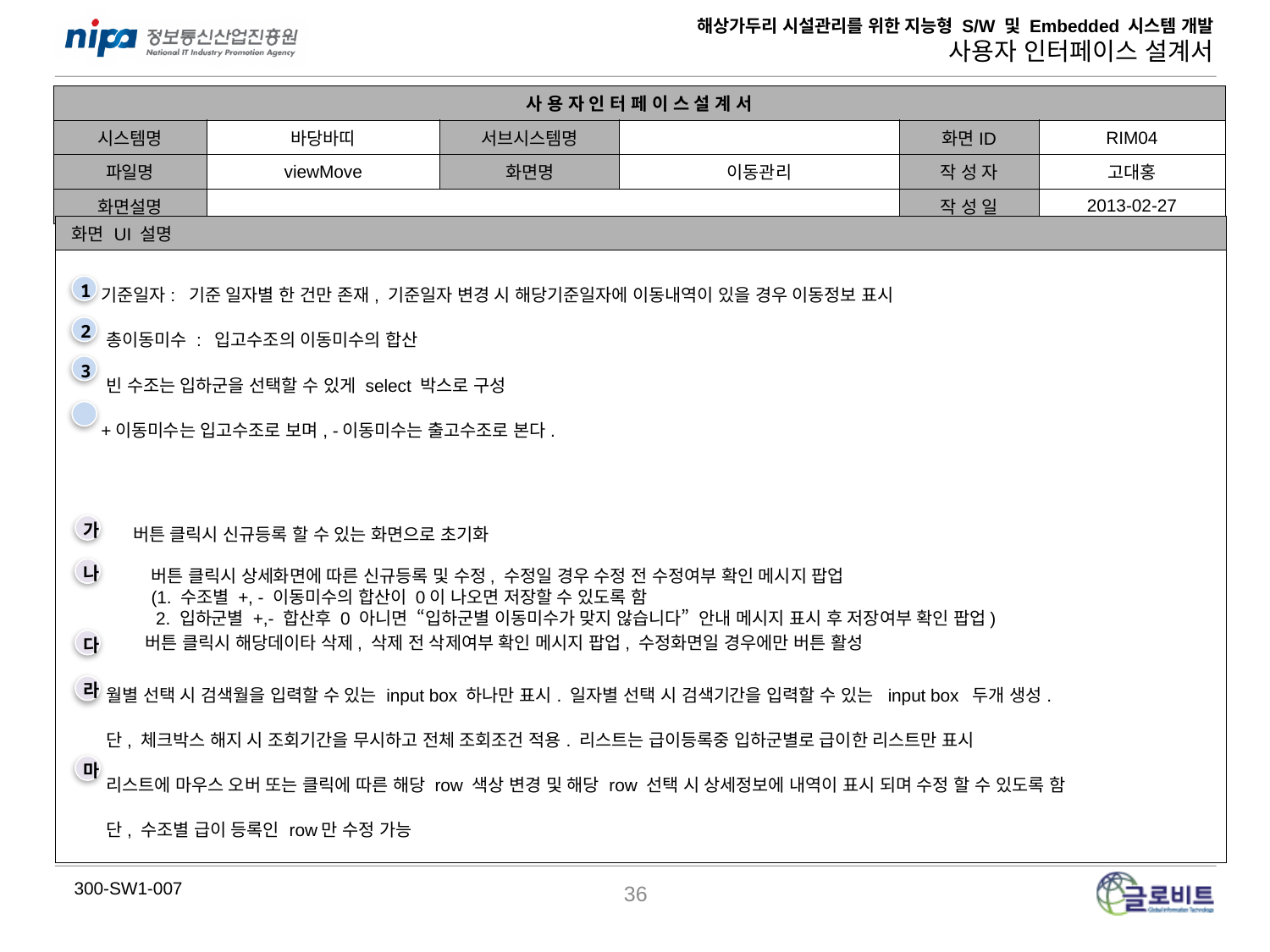

| 사 용 자 인 터 페 이 스 설 계 서 |  |  |  |  |  |
| --- | --- | --- | --- | --- | --- |
| 시스템명 | 바당바띠 | 서브시스템명 |  | 화면ID | RIM04 |
| 파일명 | viewMove | 화면명 | 이동관리 | 작 성 자 | 고대홍 |
| 화면설명 |  |  |  | 작 성 일 | 2013-02-27 |
| 화면 UI 설명 |
| --- |
| 기준일자: 기준 일자별 한 건만 존재, 기준일자 변경 시 해당기준일자에 이동내역이 있을 경우 이동정보 표시 총이동미수 : 입고수조의 이동미수의 합산 빈 수조는 입하군을 선택할 수 있게 select 박스로 구성 +이동미수는 입고수조로 보며, -이동미수는 출고수조로 본다. 월별 선택 시 검색월을 입력할 수 있는 input box 하나만 표시. 일자별 선택 시 검색기간을 입력할 수 있는 input box 두개 생성. 단, 체크박스 해지 시 조회기간을 무시하고 전체 조회조건 적용. 리스트는 급이등록중 입하군별로 급이한 리스트만 표시 리스트에 마우스 오버 또는 클릭에 따른 해당 row 색상 변경 및 해당 row 선택 시 상세정보에 내역이 표시 되며 수정 할 수 있도록 함 단, 수조별 급이 등록인 row만 수정 가능 |
1
2
3

가
버튼 클릭시 신규등록 할 수 있는 화면으로 초기화
버튼 클릭시 상세화면에 따른 신규등록 및 수정, 수정일 경우 수정 전 수정여부 확인 메시지 팝업
(1. 수조별 +, - 이동미수의 합산이 0이 나오면 저장할 수 있도록 함
 2. 입하군별 +,- 합산후 0 아니면  “입하군별 이동미수가 맞지 않습니다”  안내 메시지 표시 후 저장여부 확인 팝업)
나
버튼 클릭시 해당데이타 삭제, 삭제 전 삭제여부 확인 메시지 팝업, 수정화면일 경우에만 버튼 활성
다
라
마